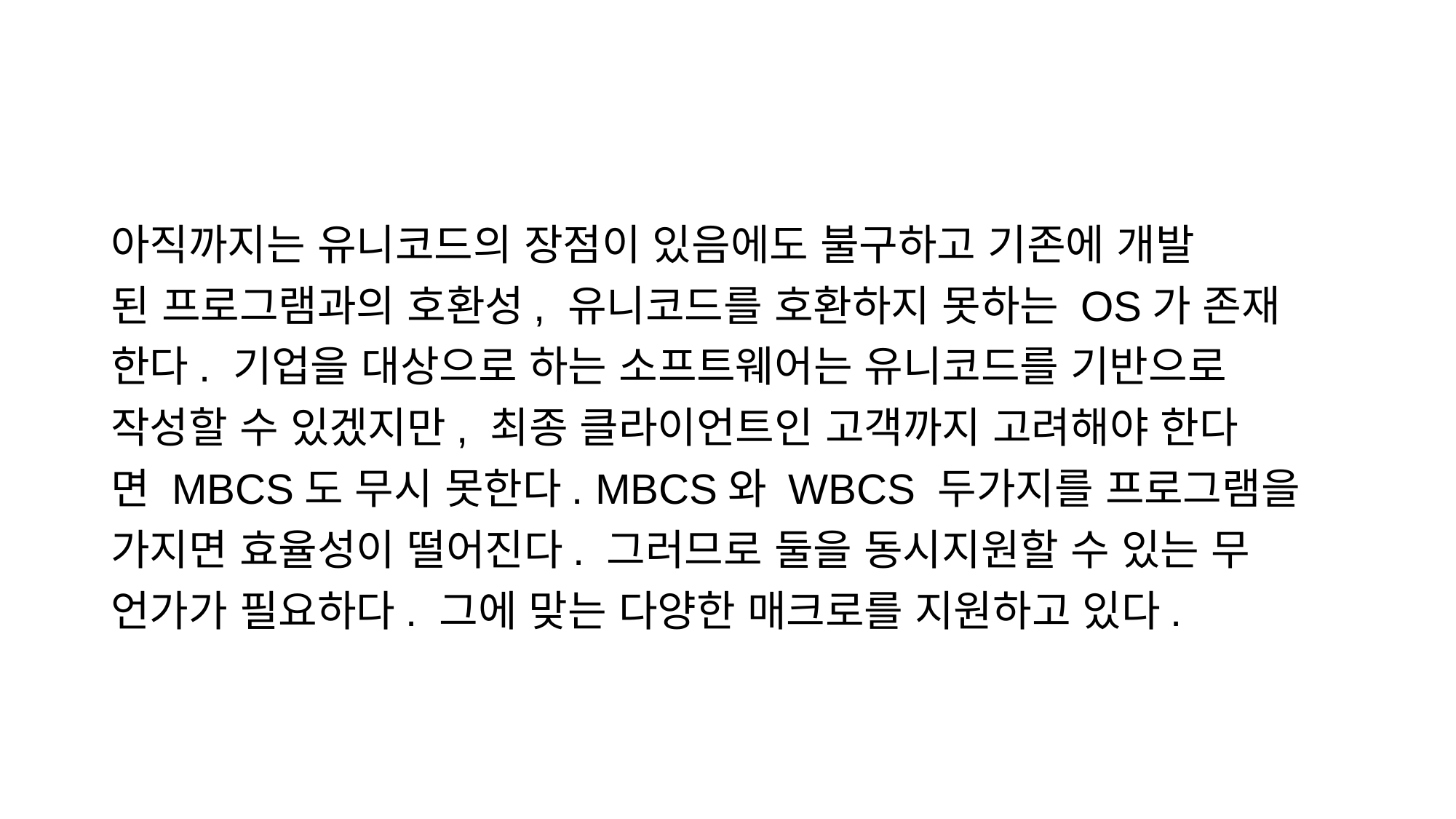

아직까지는 유니코드의 장점이 있음에도 불구하고 기존에 개발
된 프로그램과의 호환성, 유니코드를 호환하지 못하는 OS가 존재
한다. 기업을 대상으로 하는 소프트웨어는 유니코드를 기반으로
작성할 수 있겠지만, 최종 클라이언트인 고객까지 고려해야 한다
면 MBCS도 무시 못한다. MBCS와 WBCS 두가지를 프로그램을
가지면 효율성이 떨어진다. 그러므로 둘을 동시지원할 수 있는 무
언가가 필요하다. 그에 맞는 다양한 매크로를 지원하고 있다.